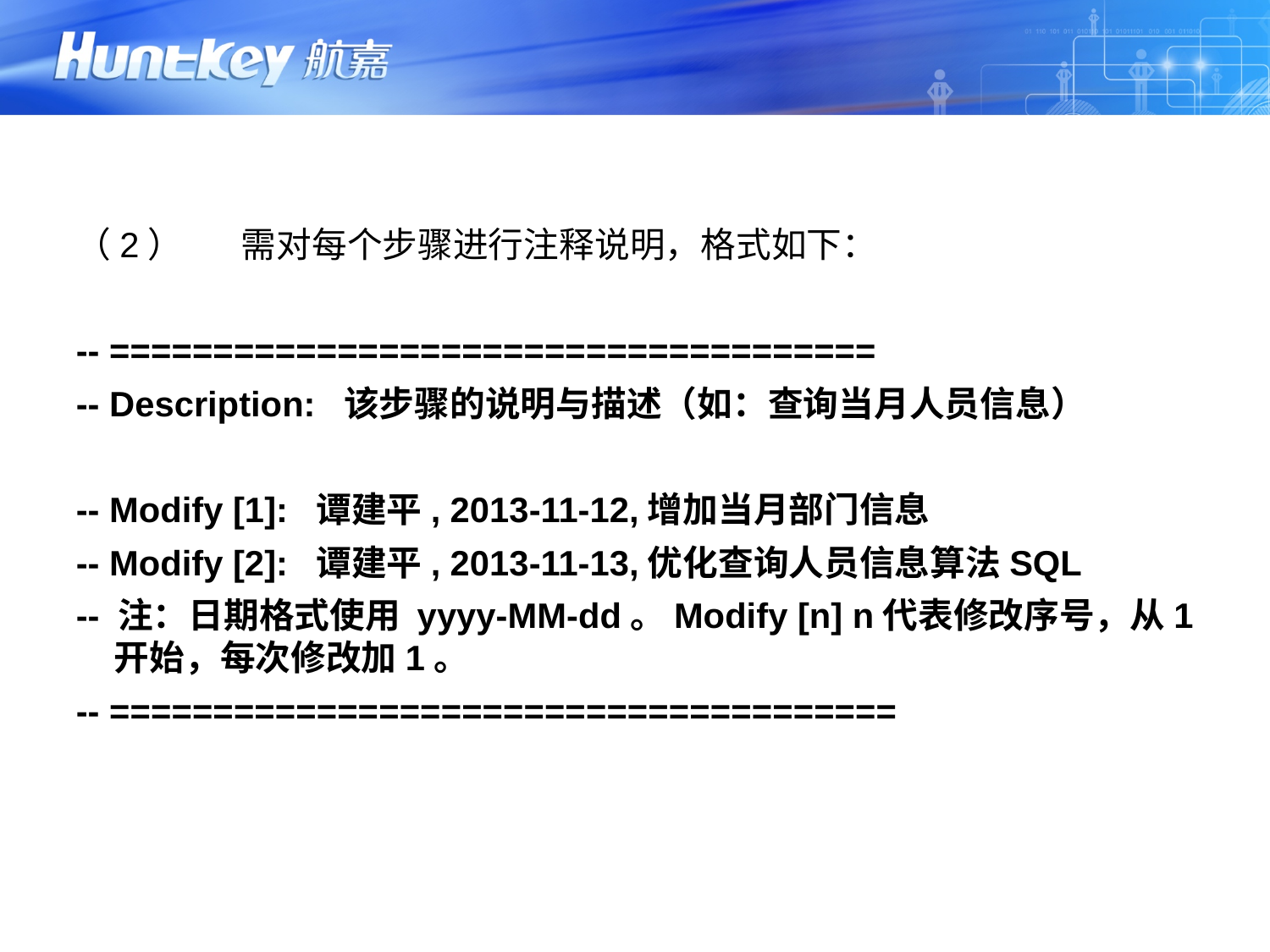

（2）	需对每个步骤进行注释说明，格式如下：

-- =====================================
-- Description:  该步骤的说明与描述（如：查询当月人员信息）

-- Modify [1]:  谭建平, 2013-11-12,增加当月部门信息
-- Modify [2]:  谭建平, 2013-11-13,优化查询人员信息算法SQL
-- 注：日期格式使用 yyyy-MM-dd。Modify [n] n代表修改序号，从1开始，每次修改加1。
-- ======================================